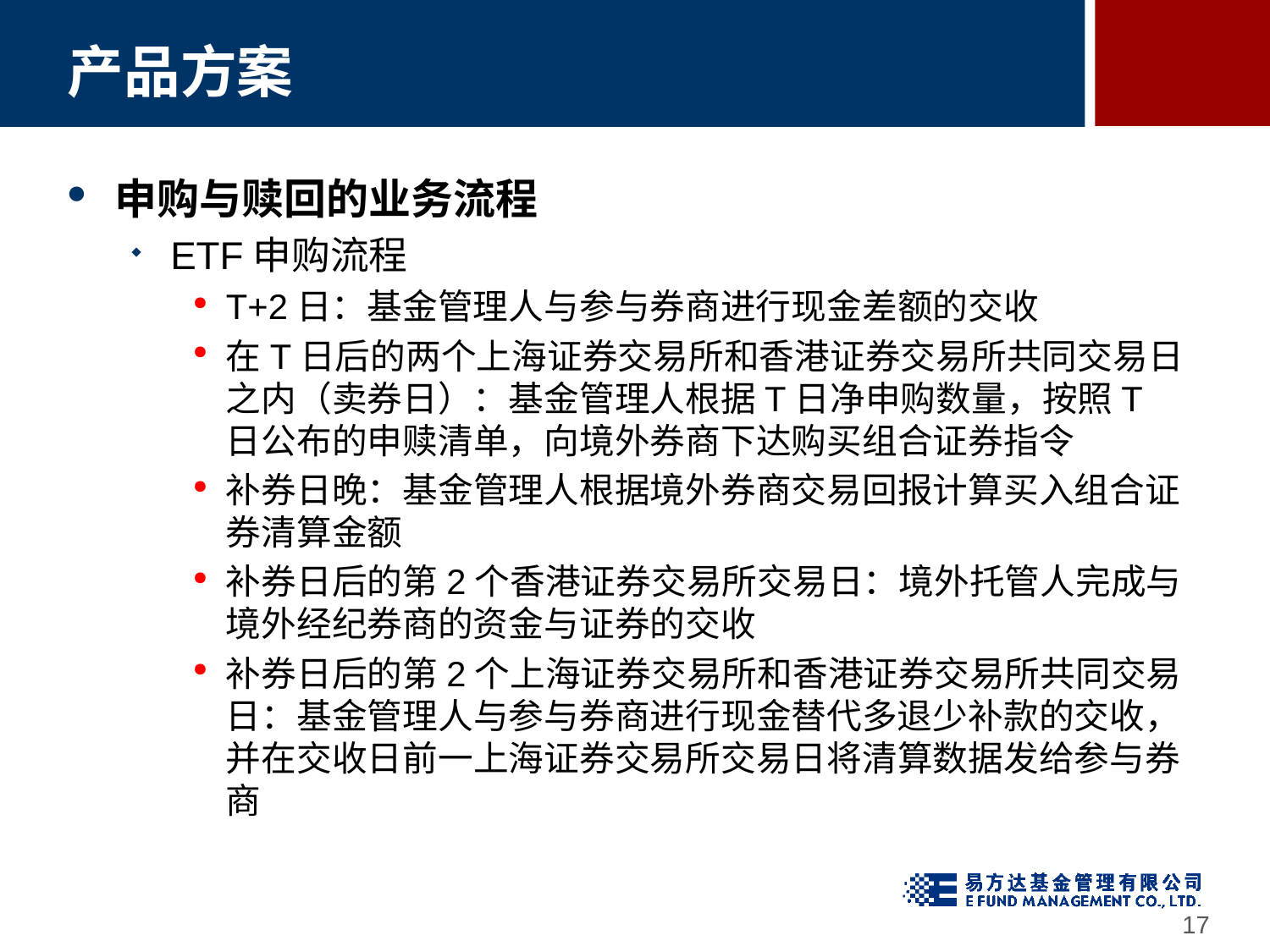

# 产品方案
申购与赎回的业务流程
ETF申购流程
T+2日：基金管理人与参与券商进行现金差额的交收
在T日后的两个上海证券交易所和香港证券交易所共同交易日之内（卖券日）：基金管理人根据T日净申购数量，按照T日公布的申赎清单，向境外券商下达购买组合证券指令
补券日晚：基金管理人根据境外券商交易回报计算买入组合证券清算金额
补券日后的第2个香港证券交易所交易日：境外托管人完成与境外经纪券商的资金与证券的交收
补券日后的第2个上海证券交易所和香港证券交易所共同交易日：基金管理人与参与券商进行现金替代多退少补款的交收，并在交收日前一上海证券交易所交易日将清算数据发给参与券商